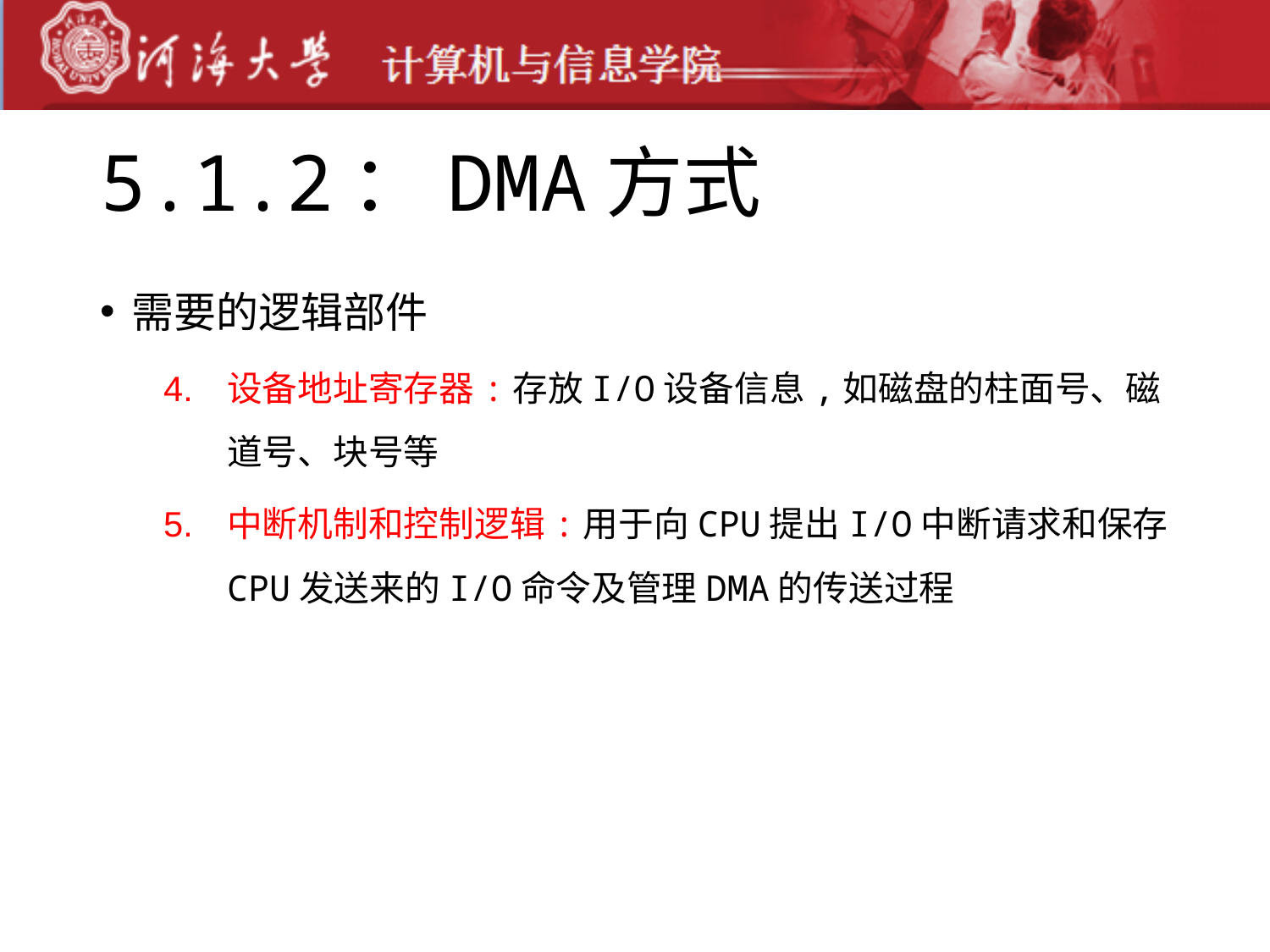

# 5.1.2：DMA方式
需要的逻辑部件
设备地址寄存器:存放I/O设备信息,如磁盘的柱面号、磁道号、块号等
中断机制和控制逻辑:用于向CPU提出I/O中断请求和保存CPU发送来的I/O命令及管理DMA的传送过程